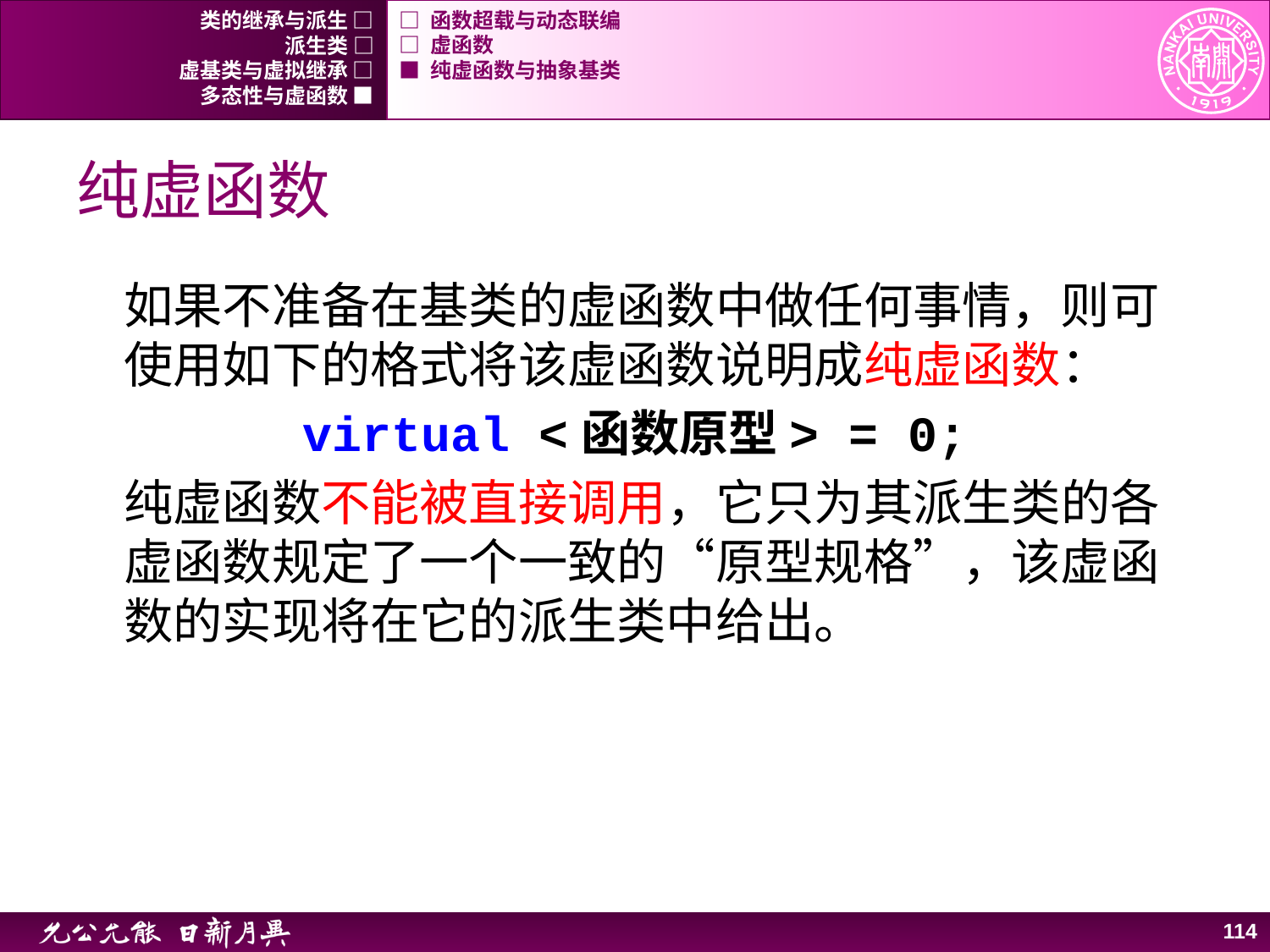

类的继承与派生 □
□ 函数超载与动态联编
派生类 □
□ 虚函数
虚基类与虚拟继承 □
■ 纯虚函数与抽象基类
多态性与虚函数 ■

# 纯虚函数
如果不准备在基类的虚函数中做任何事情，则可使用如下的格式将该虚函数说明成纯虚函数：
virtual <函数原型> = 0;
纯虚函数不能被直接调用，它只为其派生类的各虚函数规定了一个一致的“原型规格”，该虚函数的实现将在它的派生类中给出。
114